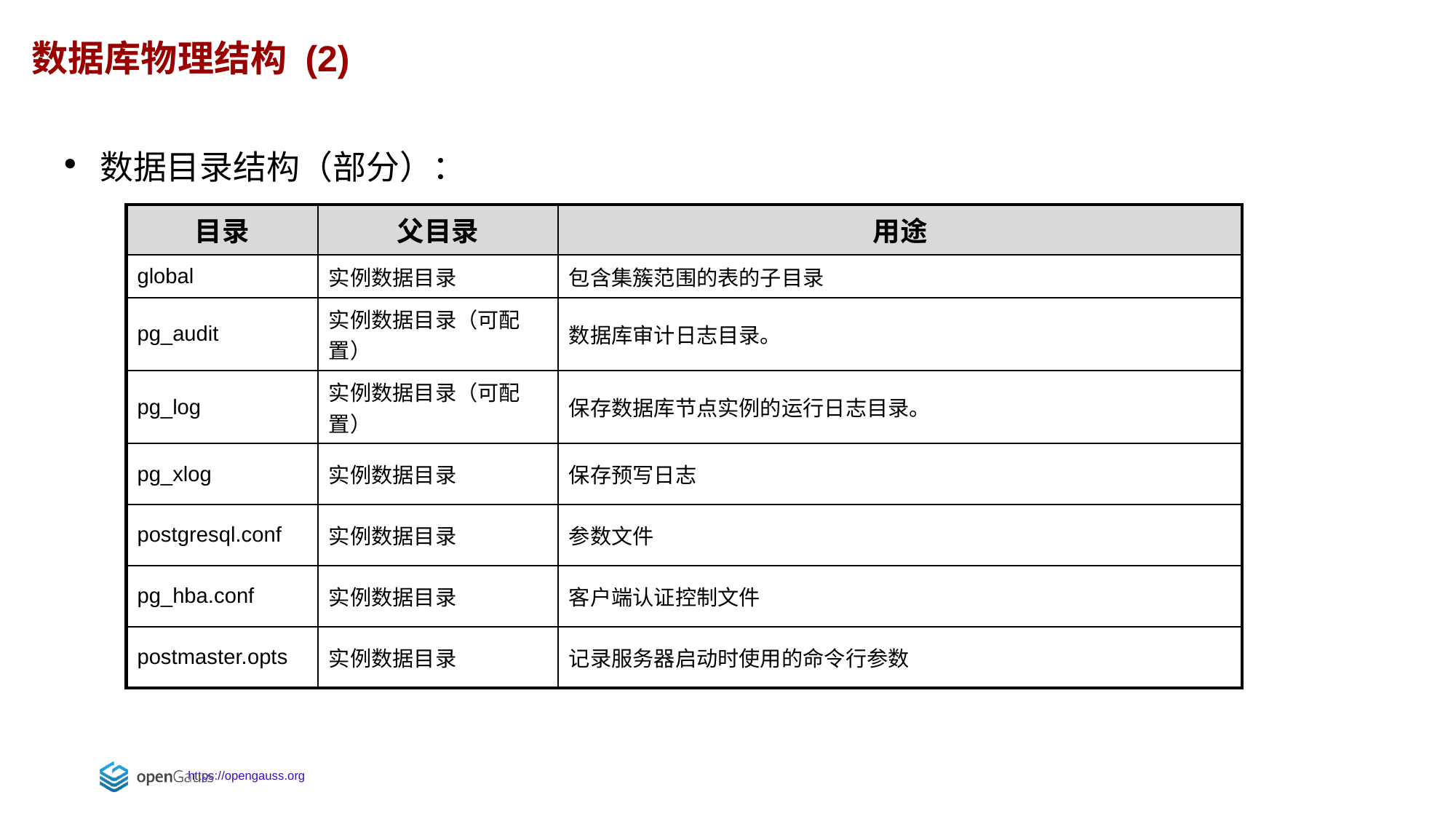

数据库物理结构 (2)
数据目录结构（部分）：
| 目录 | 父目录 | 用途 |
| --- | --- | --- |
| global | 实例数据目录 | 包含集簇范围的表的子目录 |
| pg\_audit | 实例数据目录（可配置） | 数据库审计日志目录。 |
| pg\_log | 实例数据目录（可配置） | 保存数据库节点实例的运行日志目录。 |
| pg\_xlog | 实例数据目录 | 保存预写日志 |
| postgresql.conf | 实例数据目录 | 参数文件 |
| pg\_hba.conf | 实例数据目录 | 客户端认证控制文件 |
| postmaster.opts | 实例数据目录 | 记录服务器启动时使用的命令行参数 |